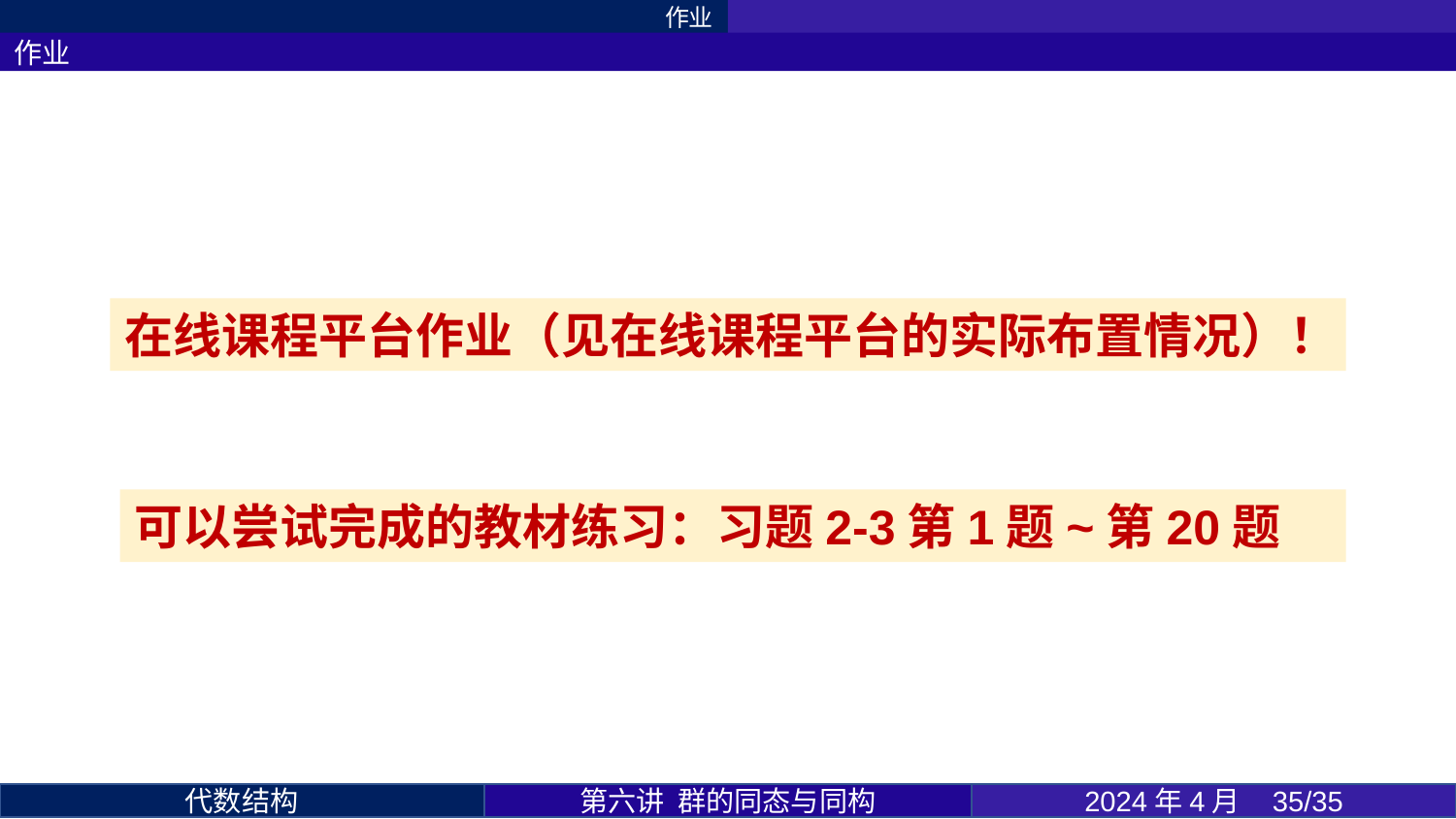

作业
作业
在线课程平台作业（见在线课程平台的实际布置情况）！
可以尝试完成的教材练习：习题2-3第1题~第20题
第六讲  群的同态与同构
2024年4月    35/35
代数结构